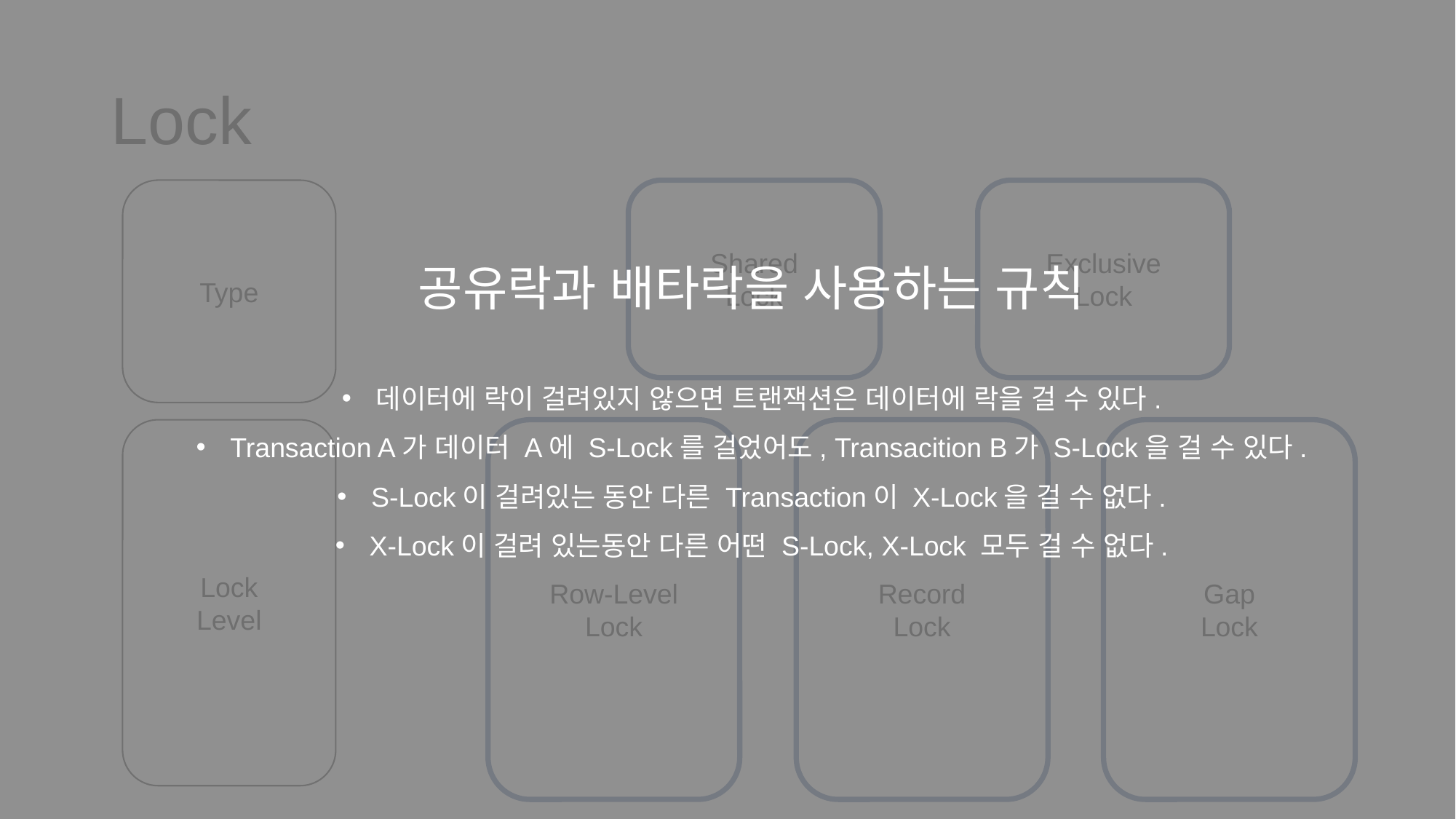

공유락과 배타락을 사용하는 규칙

데이터에 락이 걸려있지 않으면 트랜잭션은 데이터에 락을 걸 수 있다.
Transaction A가 데이터 A에 S-Lock를 걸었어도, Transacition B가 S-Lock을 걸 수 있다.
S-Lock이 걸려있는 동안 다른 Transaction이 X-Lock을 걸 수 없다.
X-Lock이 걸려 있는동안 다른 어떤 S-Lock, X-Lock 모두 걸 수 없다.

# Lock
Type
Shared
Lock
Exclusive
Lock
Lock
Level
Row-Level
Lock
Record
Lock
Gap
Lock